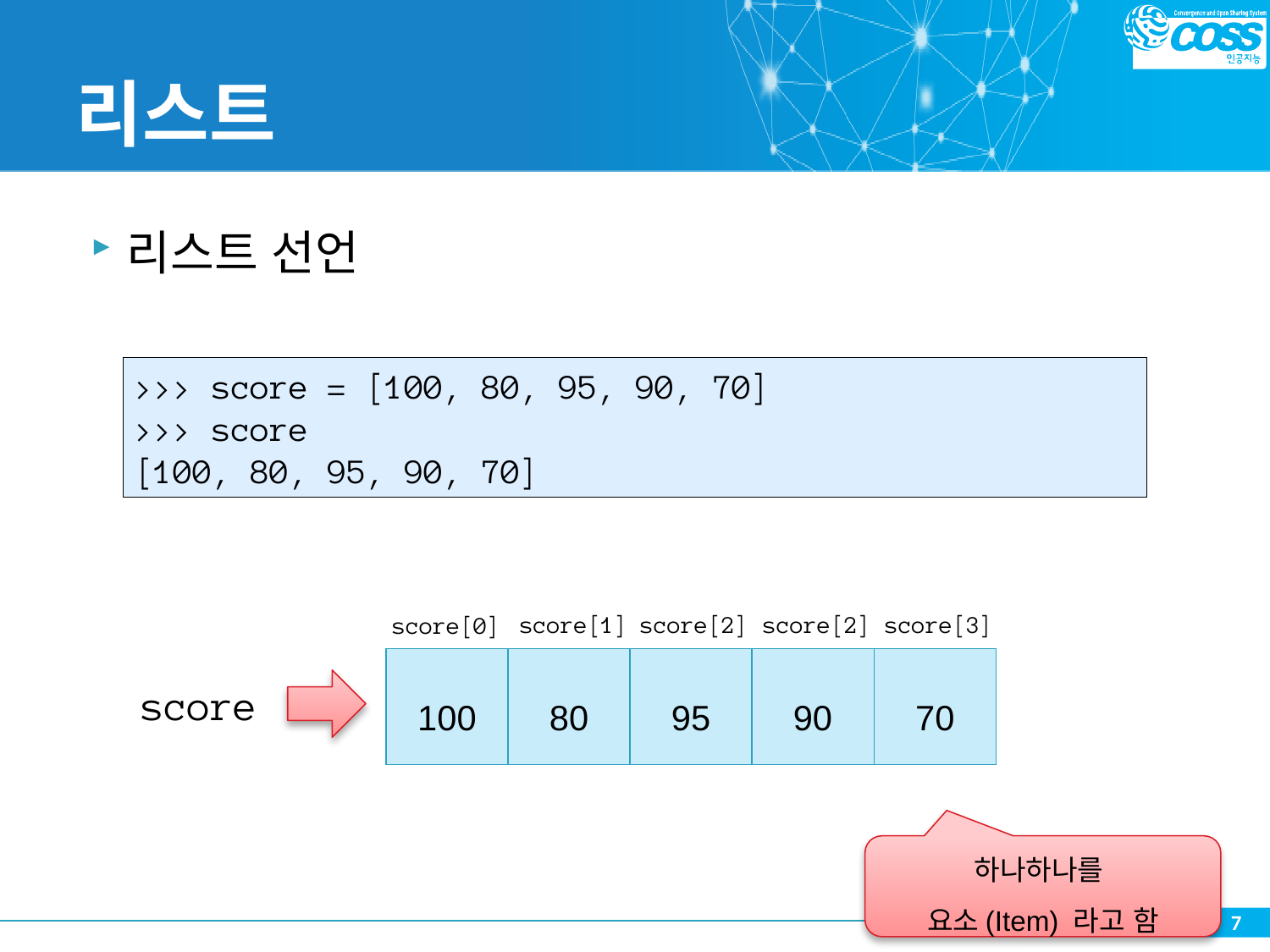

# 리스트
리스트 선언
>>> score = [100, 80, 95, 90, 70]
>>> score
[100, 80, 95, 90, 70]
score[3]
score[2]
score[1]
score[2]
score[0]
| 100 | 80 | 95 | 90 | 70 |
| --- | --- | --- | --- | --- |

score
하나하나를
요소(Item) 라고 함